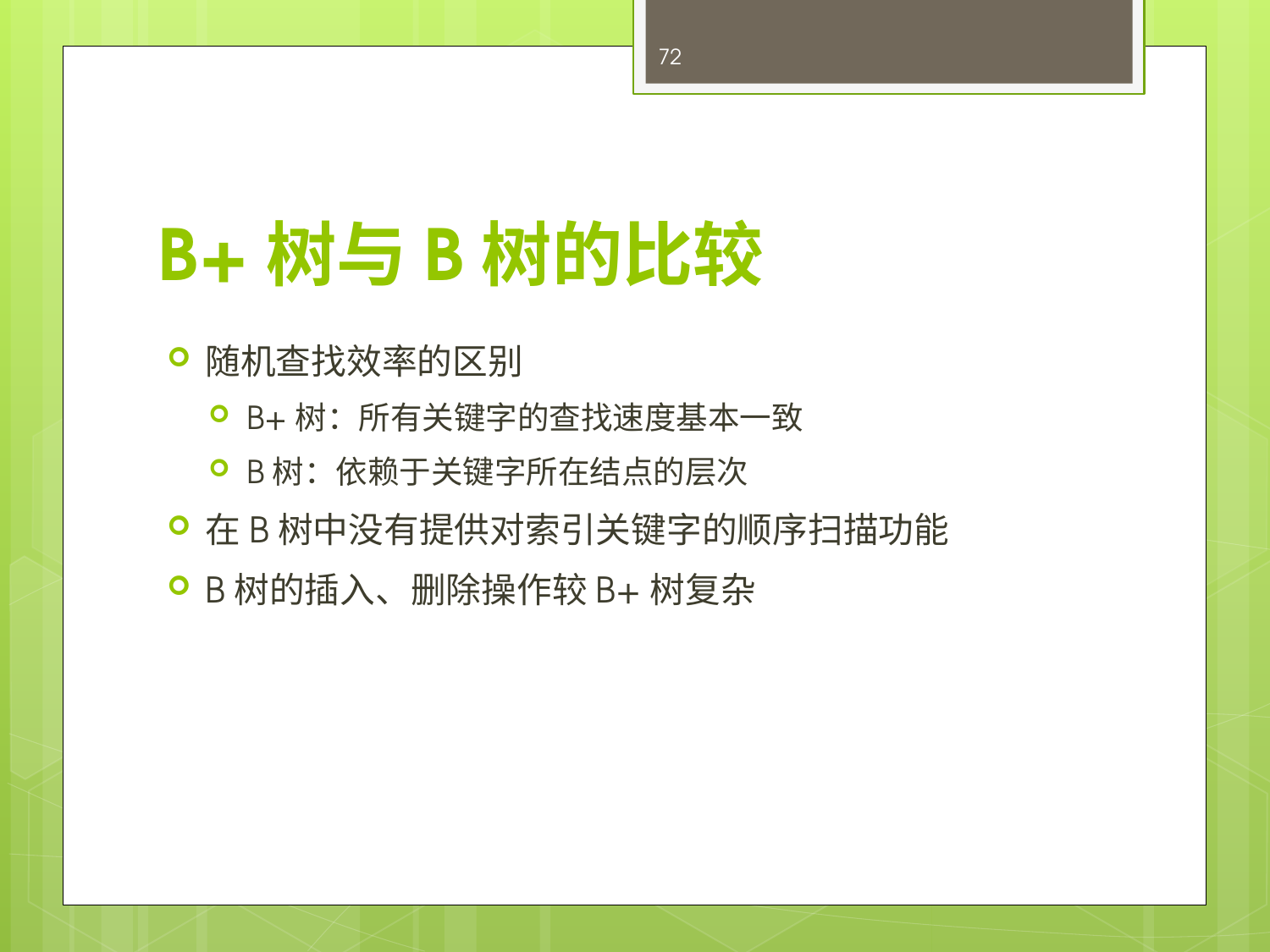

72
# B+树与B树的比较
随机查找效率的区别
B+树：所有关键字的查找速度基本一致
B树：依赖于关键字所在结点的层次
在B树中没有提供对索引关键字的顺序扫描功能
B树的插入、删除操作较B+树复杂